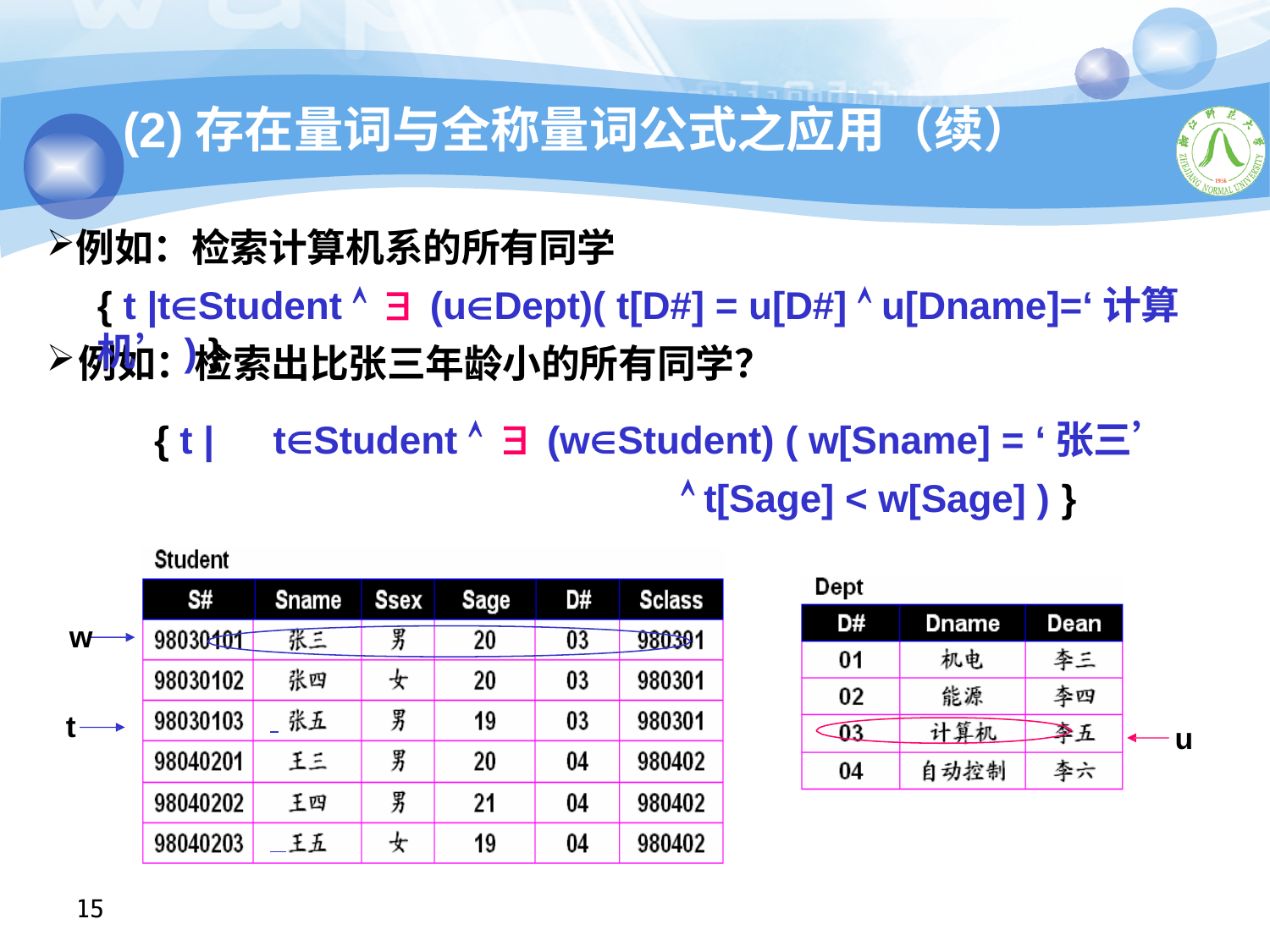

# (2)存在量词与全称量词公式之应用（续）
例如：检索计算机系的所有同学

例如：检索出比张三年龄小的所有同学？
{ t |t∈Student ∧ ∃ (u∈Dept)( t[D#] = u[D#] ∧ u[Dname]=‘计算机’) }
{ t |	t∈Student ∧  ∃ (w∈Student) ( w[Sname] = ‘张三’
∧ t[Sage] < w[Sage] ) }

w

t

u

15